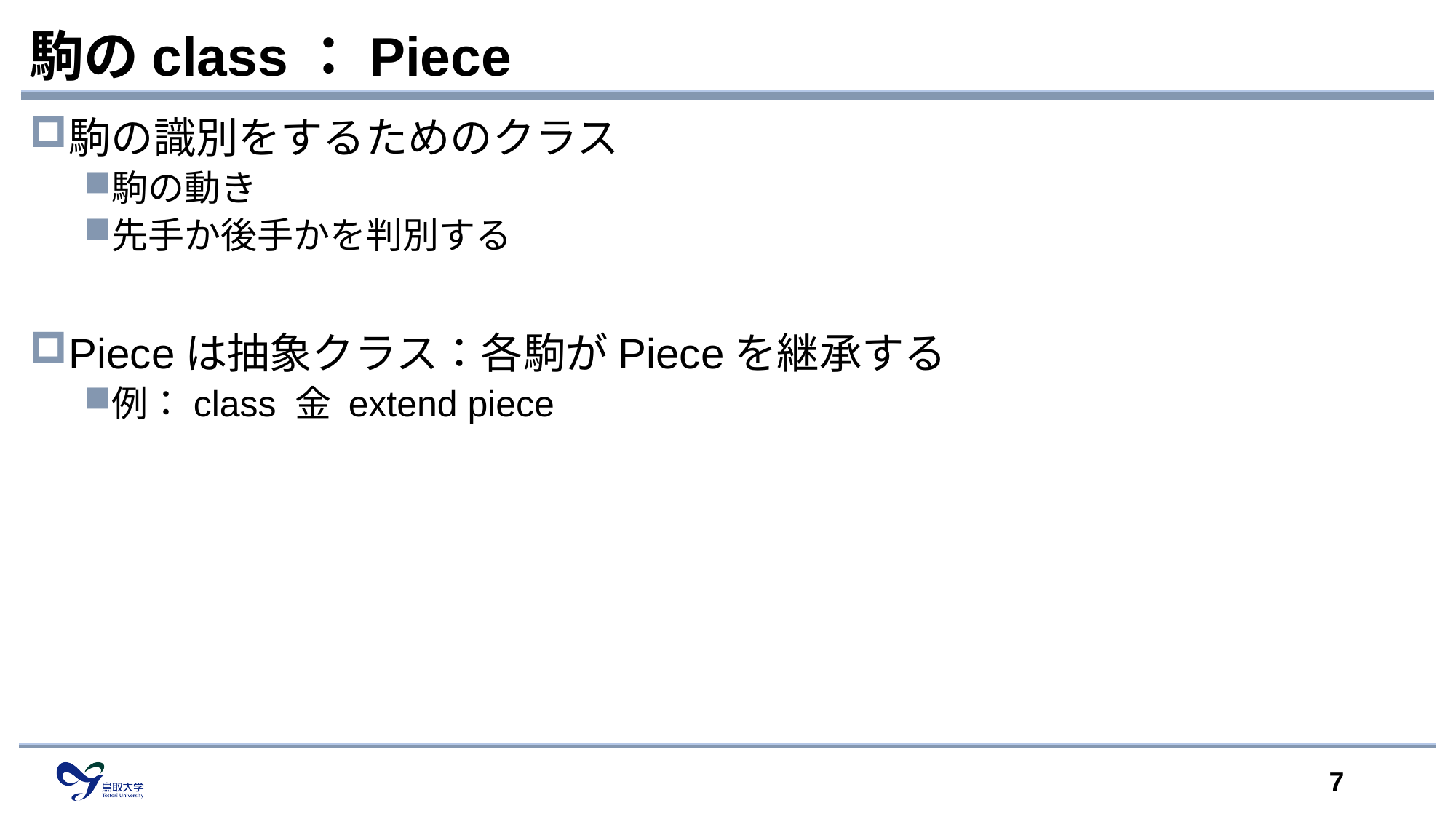

# 駒のclass：Piece
駒の識別をするためのクラス
駒の動き
先手か後手かを判別する

Pieceは抽象クラス：各駒がPieceを継承する
例：class 金 extend piece
7